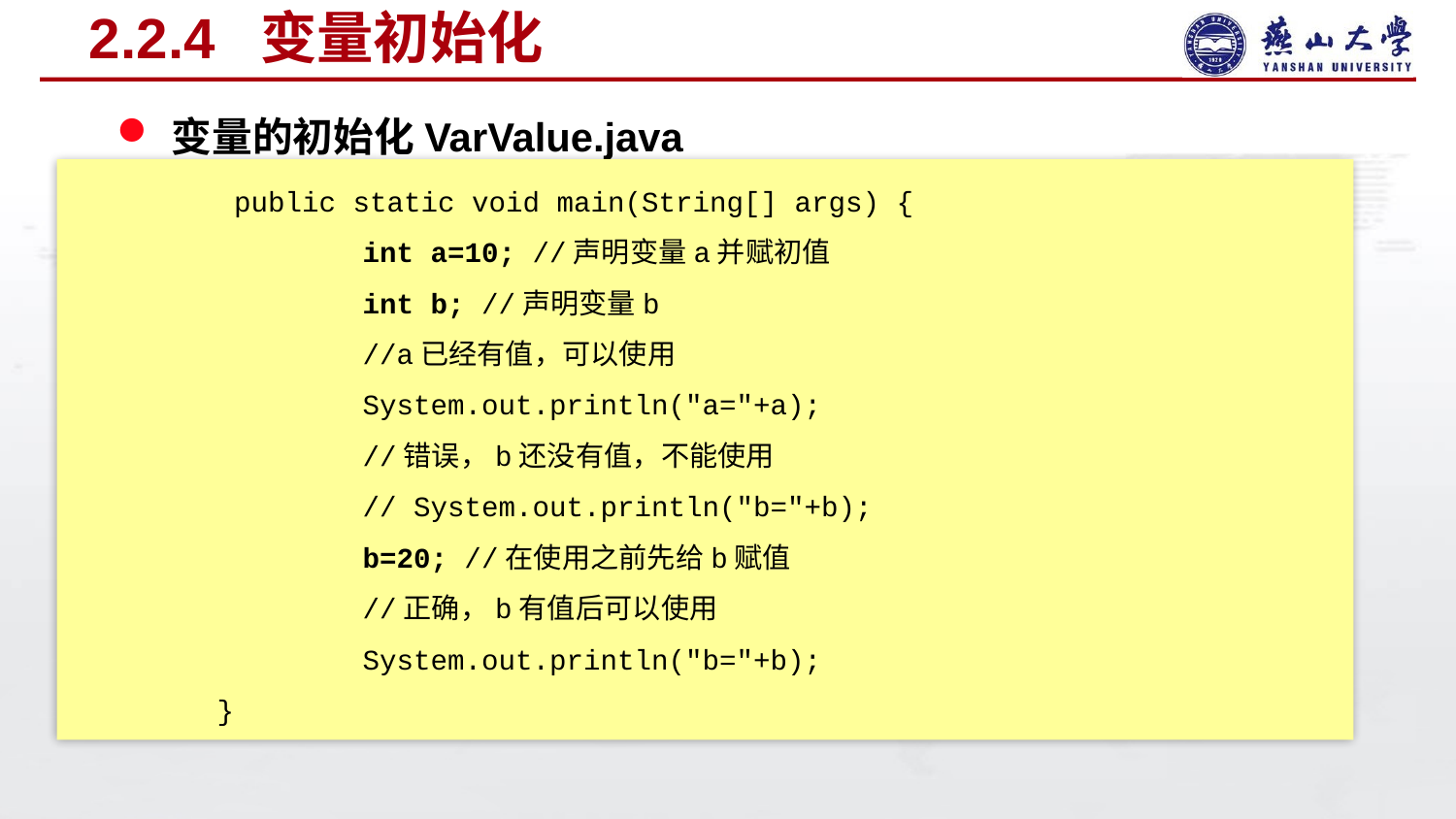

# 2.2.4  变量初始化
变量的初始化VarValue.java
	 public static void main(String[] args) {
		int a=10; //声明变量a并赋初值
		int b; //声明变量b
		//a已经有值，可以使用
		System.out.println("a="+a);
		//错误，b还没有值，不能使用
		// System.out.println("b="+b);
		b=20; //在使用之前先给b赋值
		//正确，b有值后可以使用
		System.out.println("b="+b);
	}